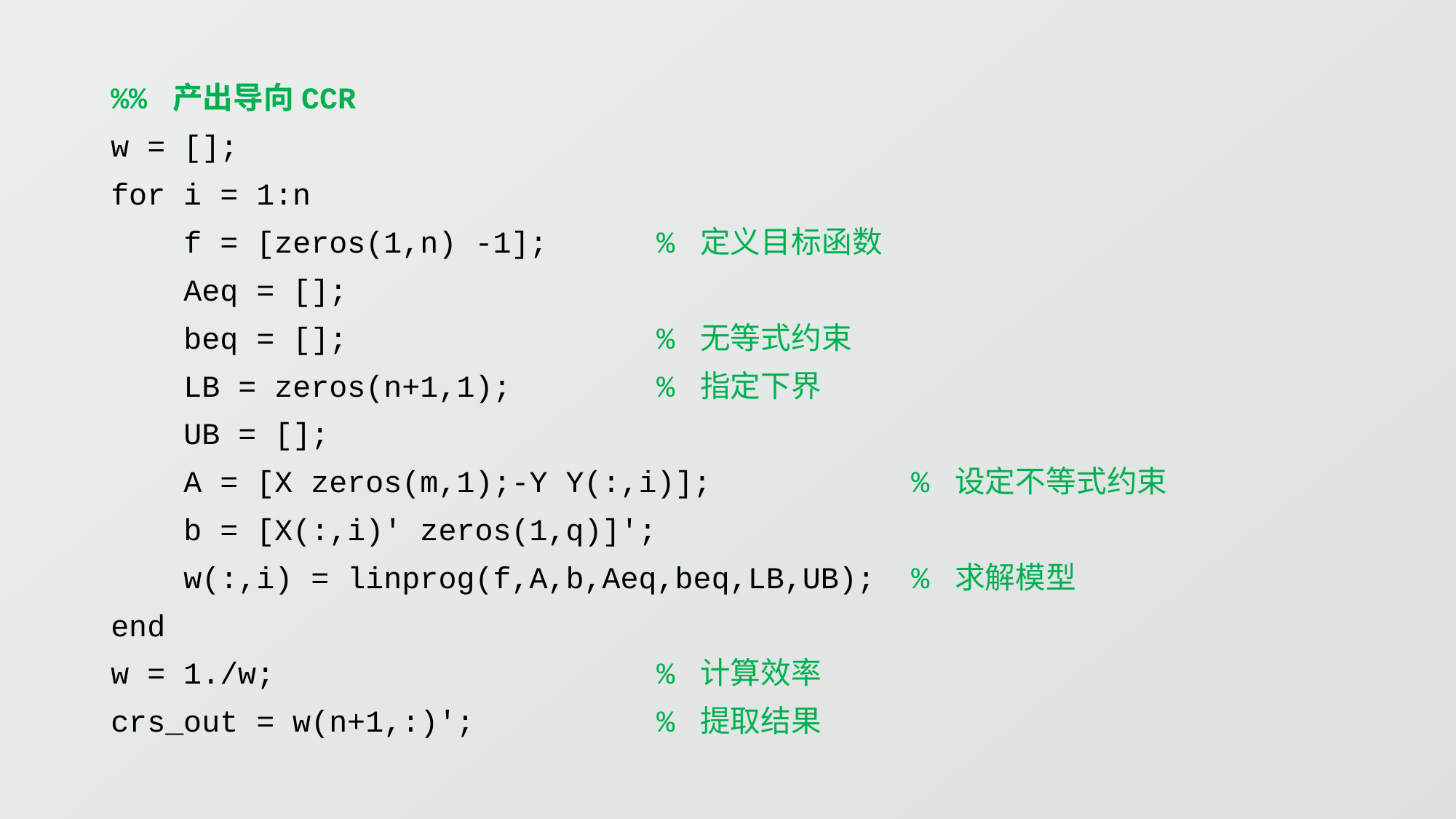

%% 产出导向CCR
w = [];
for i = 1:n
    f = [zeros(1,n) -1];      % 定义目标函数
    Aeq = [];
    beq = [];                 % 无等式约束
    LB = zeros(n+1,1);        % 指定下界
    UB = [];
    A = [X zeros(m,1);-Y Y(:,i)];           % 设定不等式约束
    b = [X(:,i)' zeros(1,q)]';
    w(:,i) = linprog(f,A,b,Aeq,beq,LB,UB);  % 求解模型
end
w = 1./w;                     % 计算效率
crs_out = w(n+1,:)';          % 提取结果